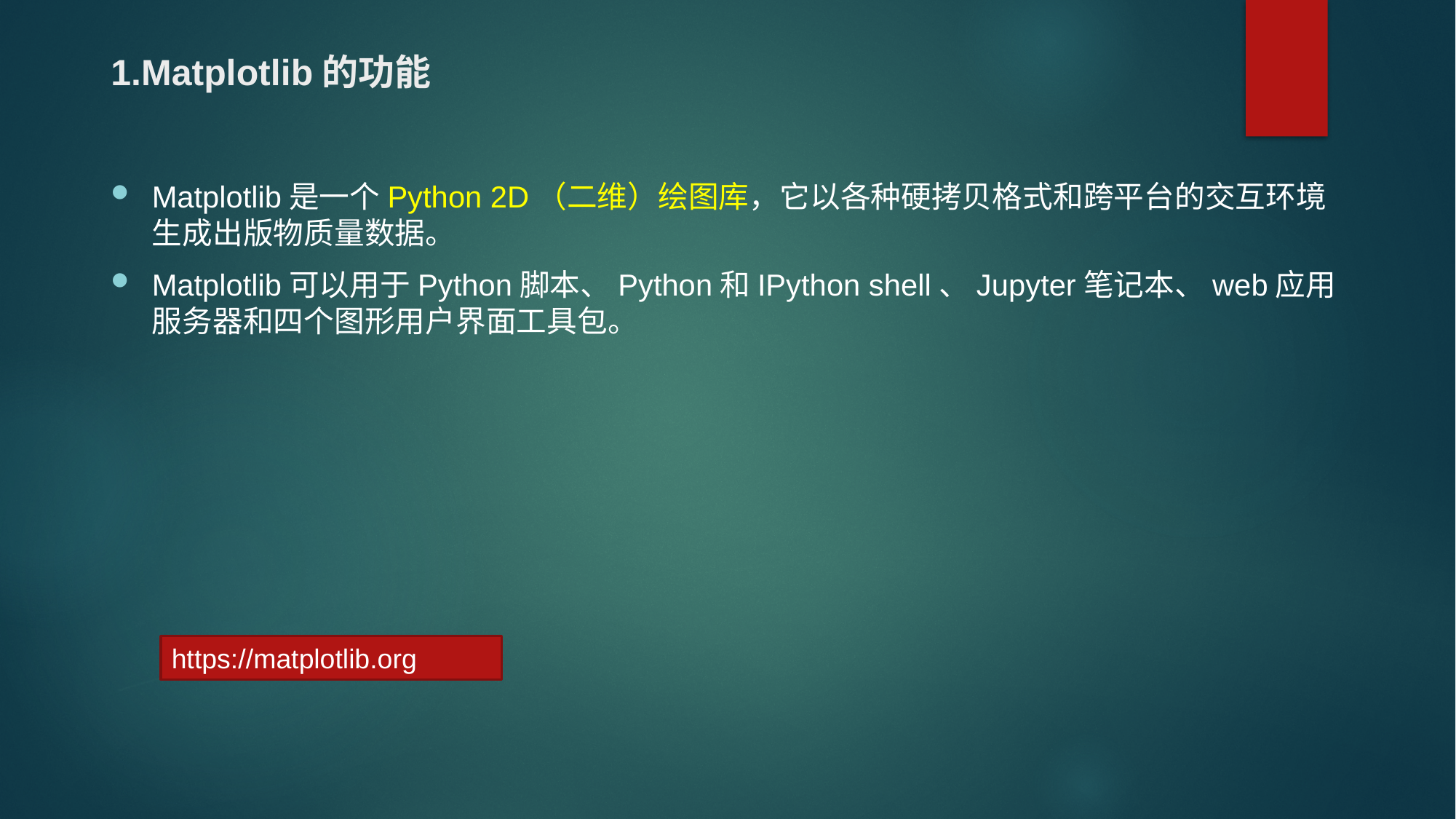

# 1.Matplotlib的功能
Matplotlib是一个Python 2D（二维）绘图库，它以各种硬拷贝格式和跨平台的交互环境生成出版物质量数据。
Matplotlib可以用于Python脚本、Python和IPython shell、Jupyter笔记本、web应用服务器和四个图形用户界面工具包。
https://matplotlib.org